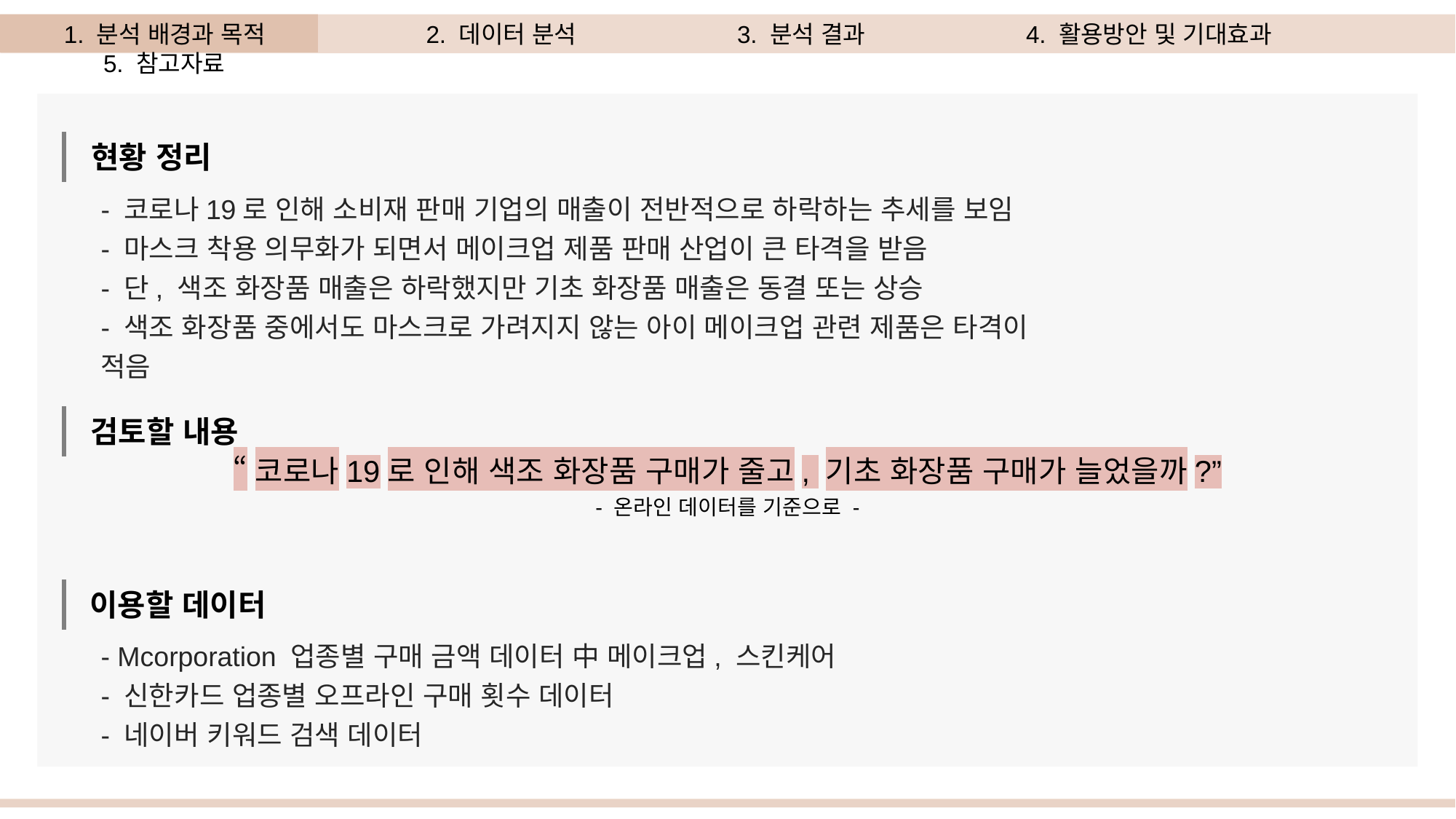

1. 분석 배경과 목적                       2. 데이터 분석                       3. 분석 결과                       4. 활용방안 및 기대효과                       5. 참고자료

현황 정리
- 코로나19로 인해 소비재 판매 기업의 매출이 전반적으로 하락하는 추세를 보임
- 마스크 착용 의무화가 되면서 메이크업 제품 판매 산업이 큰 타격을 받음
- 단, 색조 화장품 매출은 하락했지만 기초 화장품 매출은 동결 또는 상승
- 색조 화장품 중에서도 마스크로 가려지지 않는 아이 메이크업 관련 제품은 타격이 적음
검토할 내용
“코로나19로 인해 색조 화장품 구매가 줄고, 기초 화장품 구매가 늘었을까?”
- 온라인 데이터를 기준으로 -
이용할 데이터
- Mcorporation 업종별 구매 금액 데이터 中 메이크업, 스킨케어
- 신한카드 업종별 오프라인 구매 횟수 데이터
- 네이버 키워드 검색 데이터